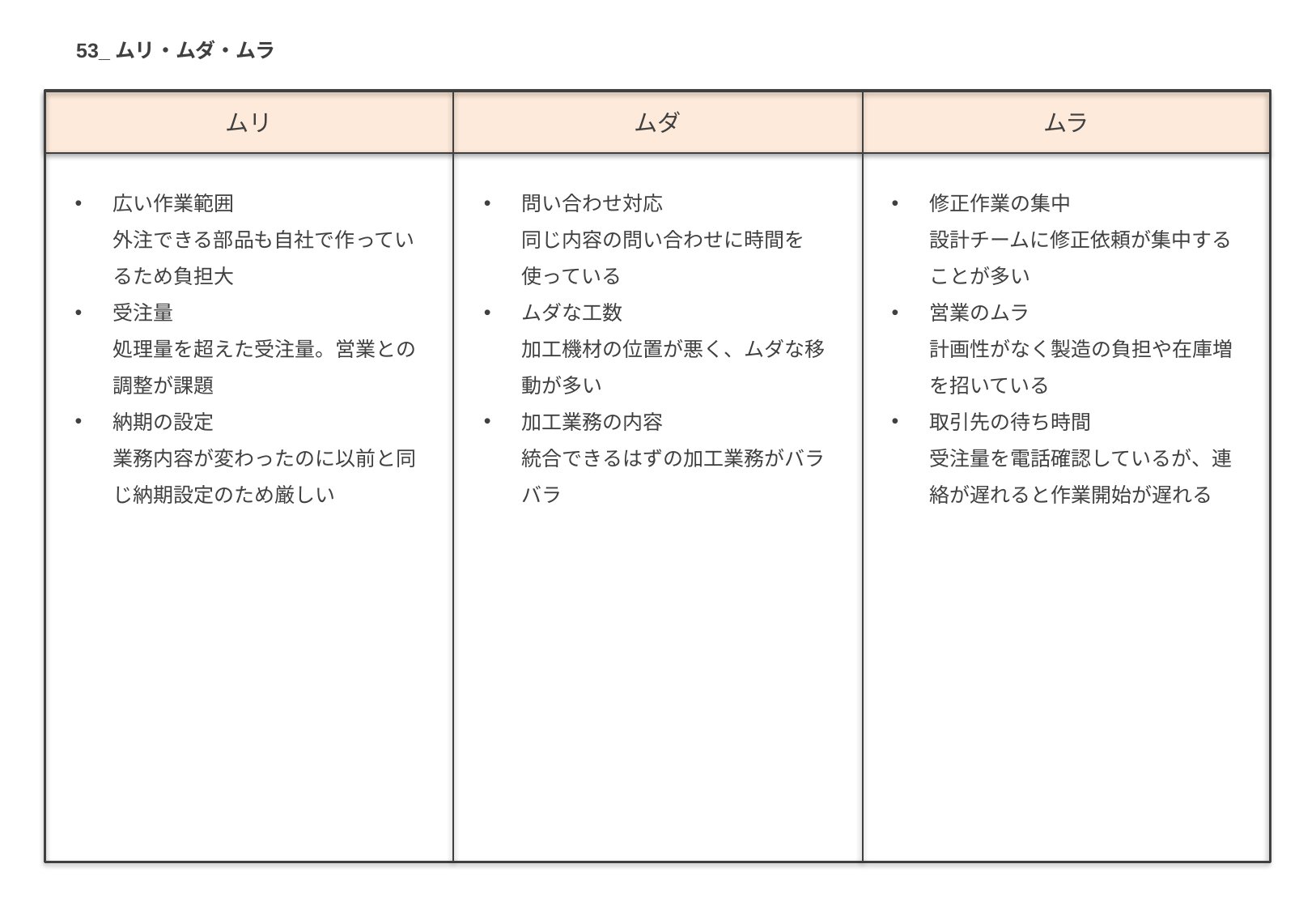

53_ムリ・ムダ・ムラ

ムリ
ムダ
ムラ
広い作業範囲
外注できる部品も自社で作っているため負担大
受注量
処理量を超えた受注量。営業との調整が課題
納期の設定
業務内容が変わったのに以前と同じ納期設定のため厳しい
問い合わせ対応
同じ内容の問い合わせに時間を使っている
ムダな工数
加工機材の位置が悪く、ムダな移動が多い
加工業務の内容
統合できるはずの加工業務がバラバラ
修正作業の集中
設計チームに修正依頼が集中することが多い
営業のムラ
計画性がなく製造の負担や在庫増を招いている
取引先の待ち時間
受注量を電話確認しているが、連絡が遅れると作業開始が遅れる